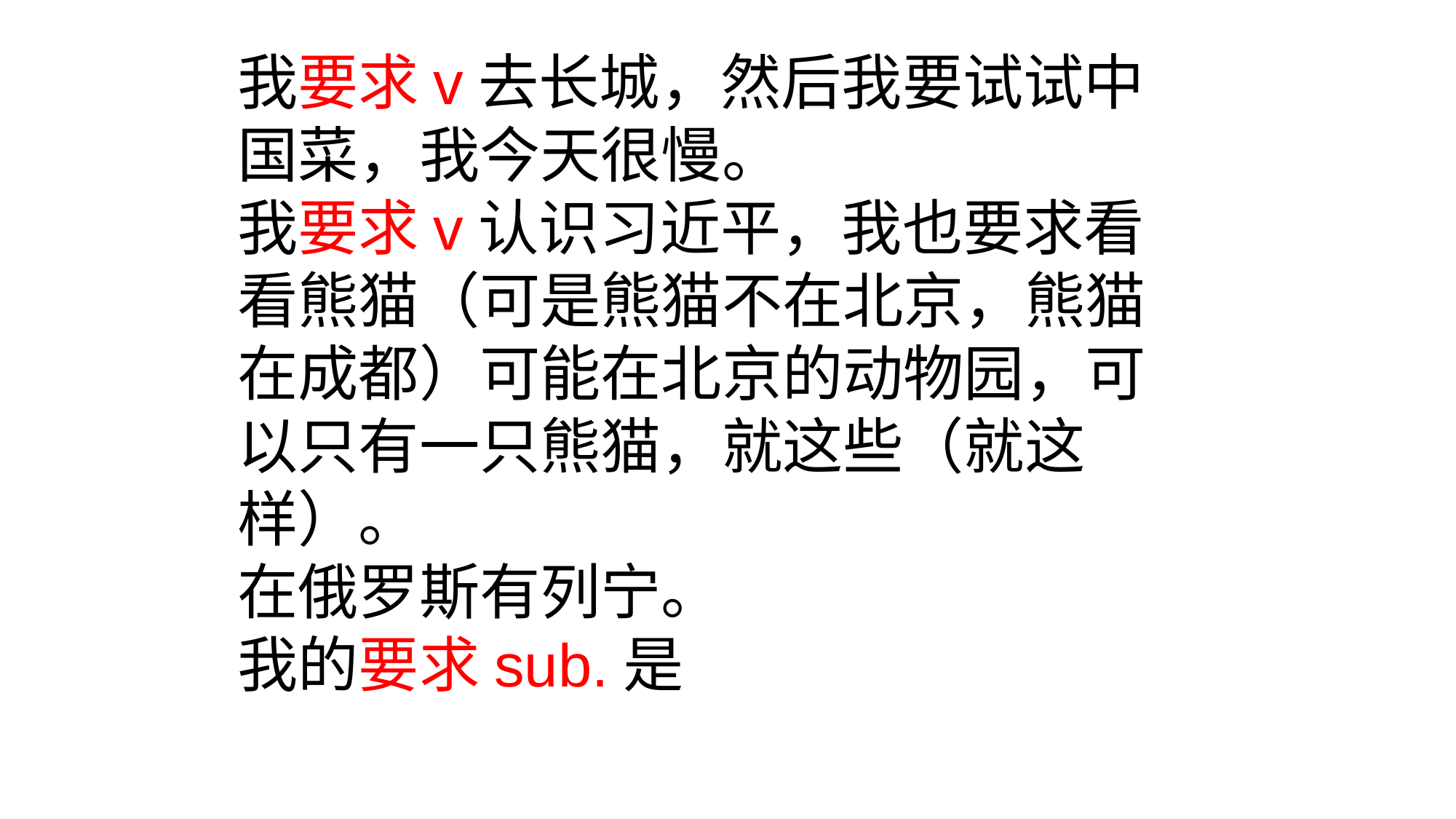

我要求v去长城，然后我要试试中国菜，我今天很慢。
我要求v认识习近平，我也要求看看熊猫（可是熊猫不在北京，熊猫在成都）可能在北京的动物园，可以只有一只熊猫，就这些（就这样）。
在俄罗斯有列宁。
我的要求sub.是